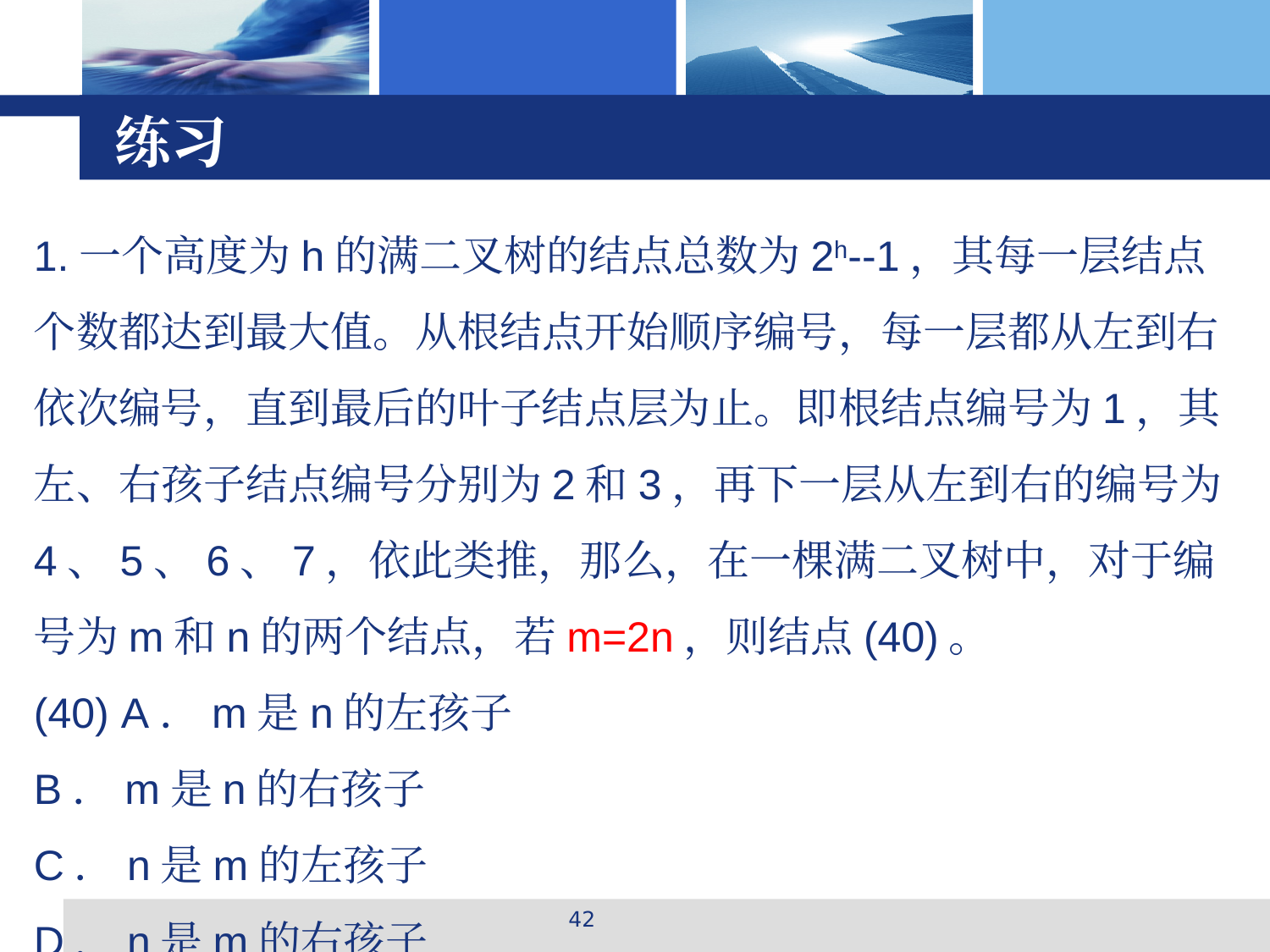

# 练习
1.一个高度为h的满二叉树的结点总数为2h--1，其每一层结点个数都达到最大值。从根结点开始顺序编号，每一层都从左到右依次编号，直到最后的叶子结点层为止。即根结点编号为1，其左、右孩子结点编号分别为2和3，再下一层从左到右的编号为4、5、6、7，依此类推，那么，在一棵满二叉树中，对于编号为m和n的两个结点，若m=2n，则结点(40)。
(40) A．m是n的左孩子
B．m是n的右孩子
C．n是m的左孩子
D．n是m的右孩子

42